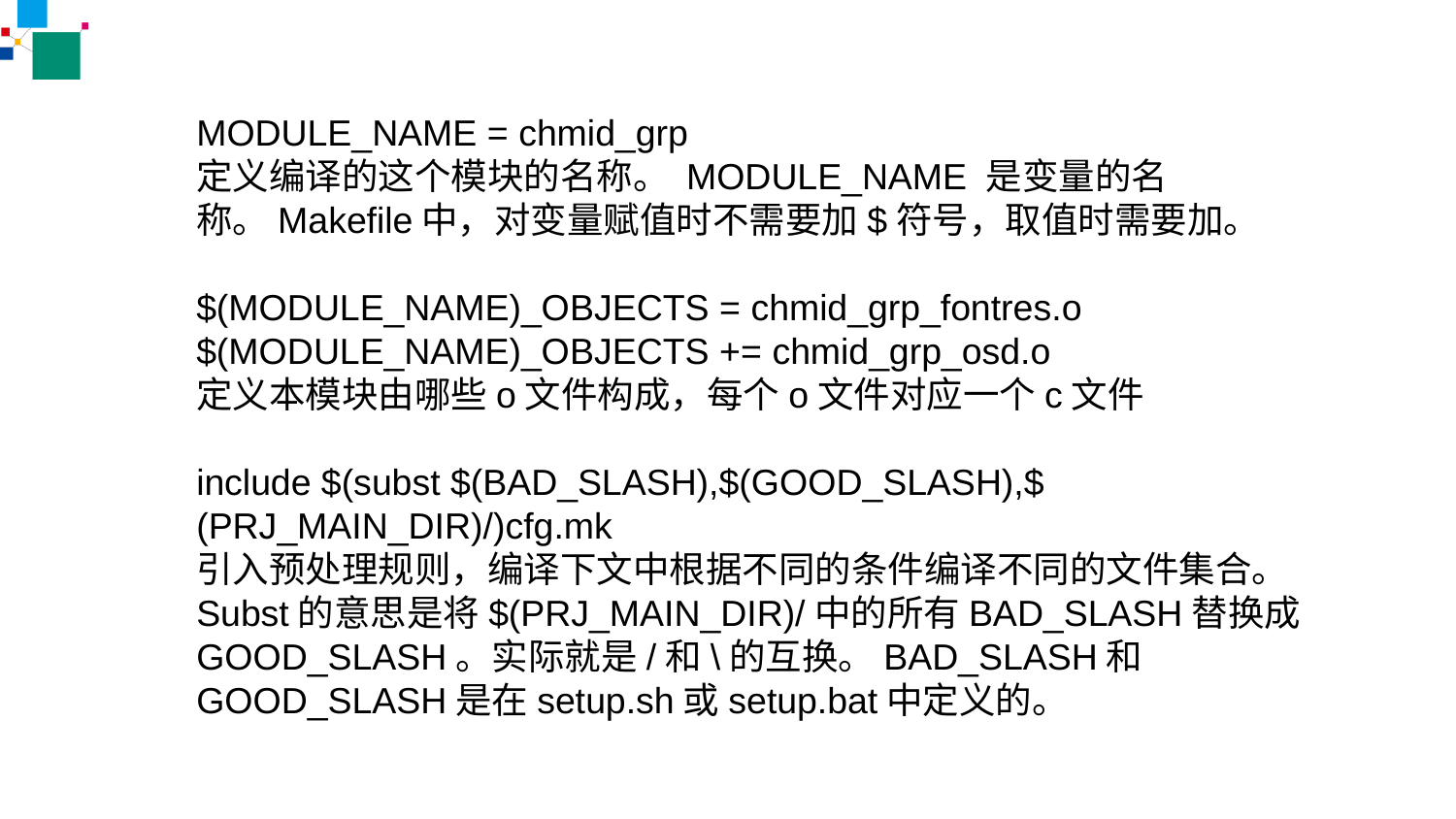

MODULE_NAME = chmid_grp
定义编译的这个模块的名称。 MODULE_NAME 是变量的名称。Makefile中，对变量赋值时不需要加$符号，取值时需要加。

$(MODULE_NAME)_OBJECTS = chmid_grp_fontres.o
$(MODULE_NAME)_OBJECTS += chmid_grp_osd.o
定义本模块由哪些o文件构成，每个o文件对应一个c文件

include $(subst $(BAD_SLASH),$(GOOD_SLASH),$(PRJ_MAIN_DIR)/)cfg.mk
引入预处理规则，编译下文中根据不同的条件编译不同的文件集合。
Subst的意思是将$(PRJ_MAIN_DIR)/中的所有BAD_SLASH替换成GOOD_SLASH。实际就是/和\的互换。BAD_SLASH和GOOD_SLASH是在setup.sh或setup.bat中定义的。
（单位名称）